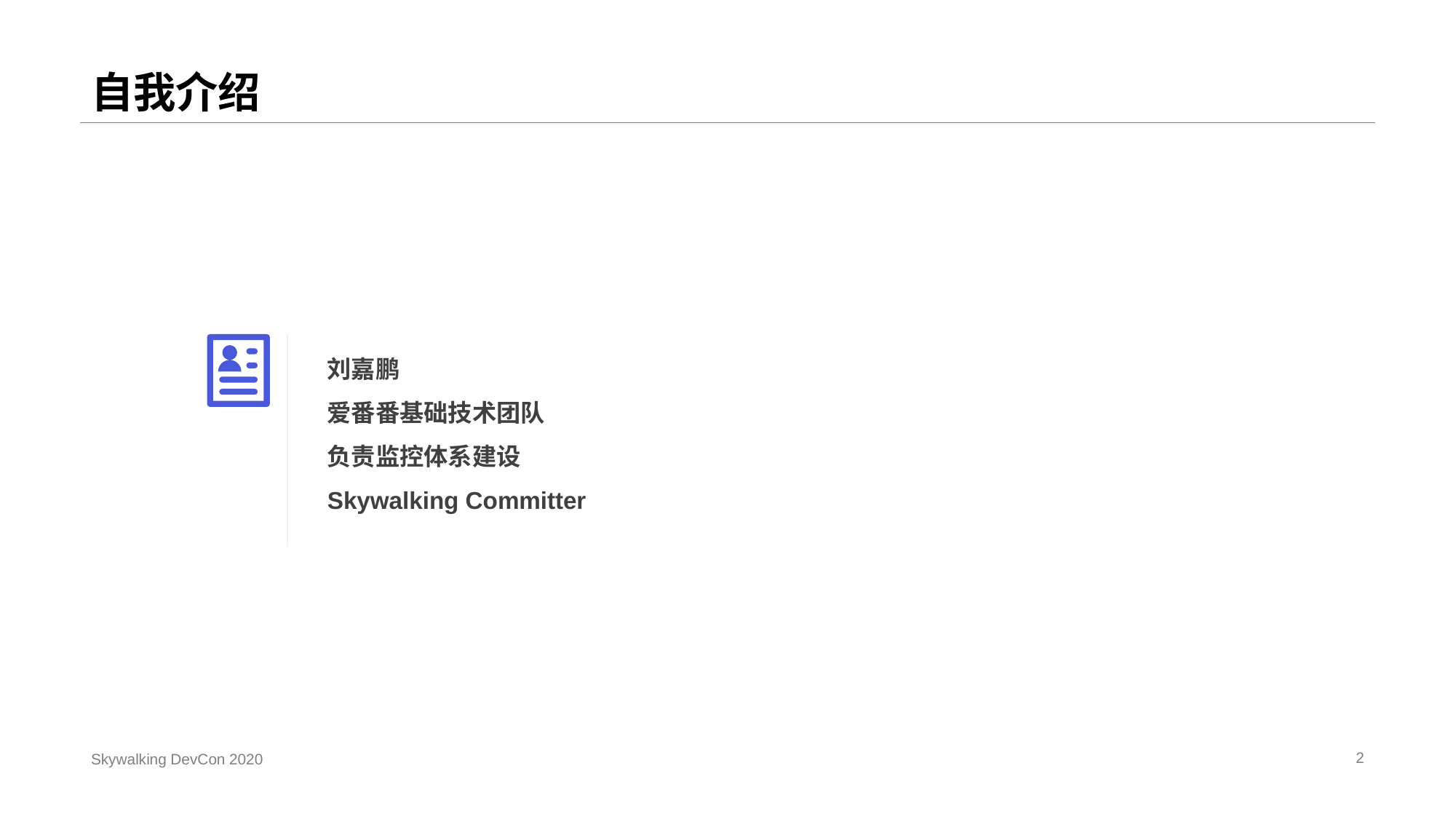

# 自我介绍

刘嘉鹏
爱番番基础技术团队
负责监控体系建设
Skywalking Committer

2
Skywalking DevCon 2020